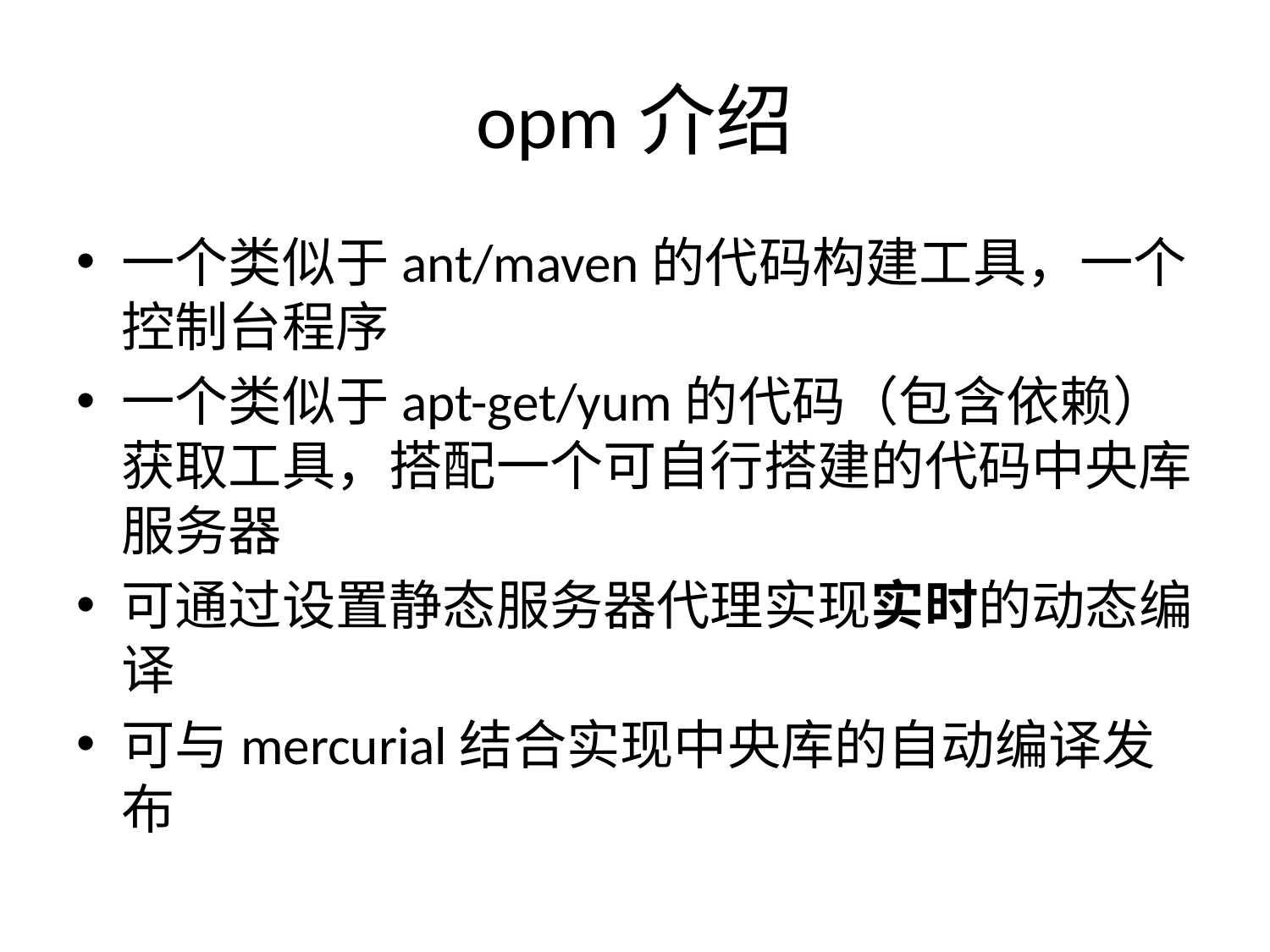

# opm介绍
一个类似于ant/maven的代码构建工具，一个控制台程序
一个类似于apt-get/yum的代码（包含依赖）获取工具，搭配一个可自行搭建的代码中央库服务器
可通过设置静态服务器代理实现实时的动态编译
可与mercurial结合实现中央库的自动编译发布